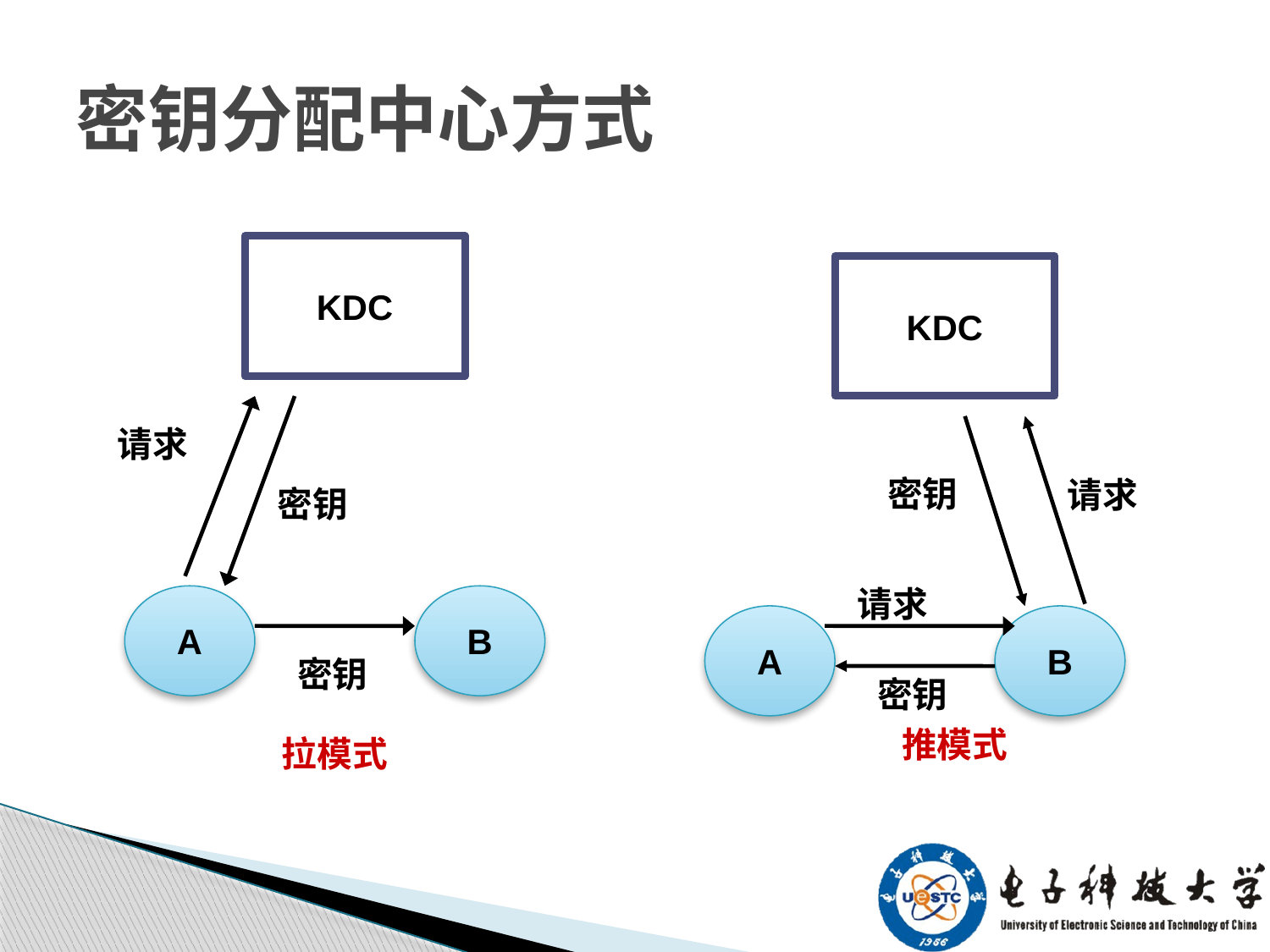

# 密钥分配中心方式
KDC

请求
密钥
A
B

密钥
拉模式
KDC

密钥
请求
请求
A
B

密钥
推模式